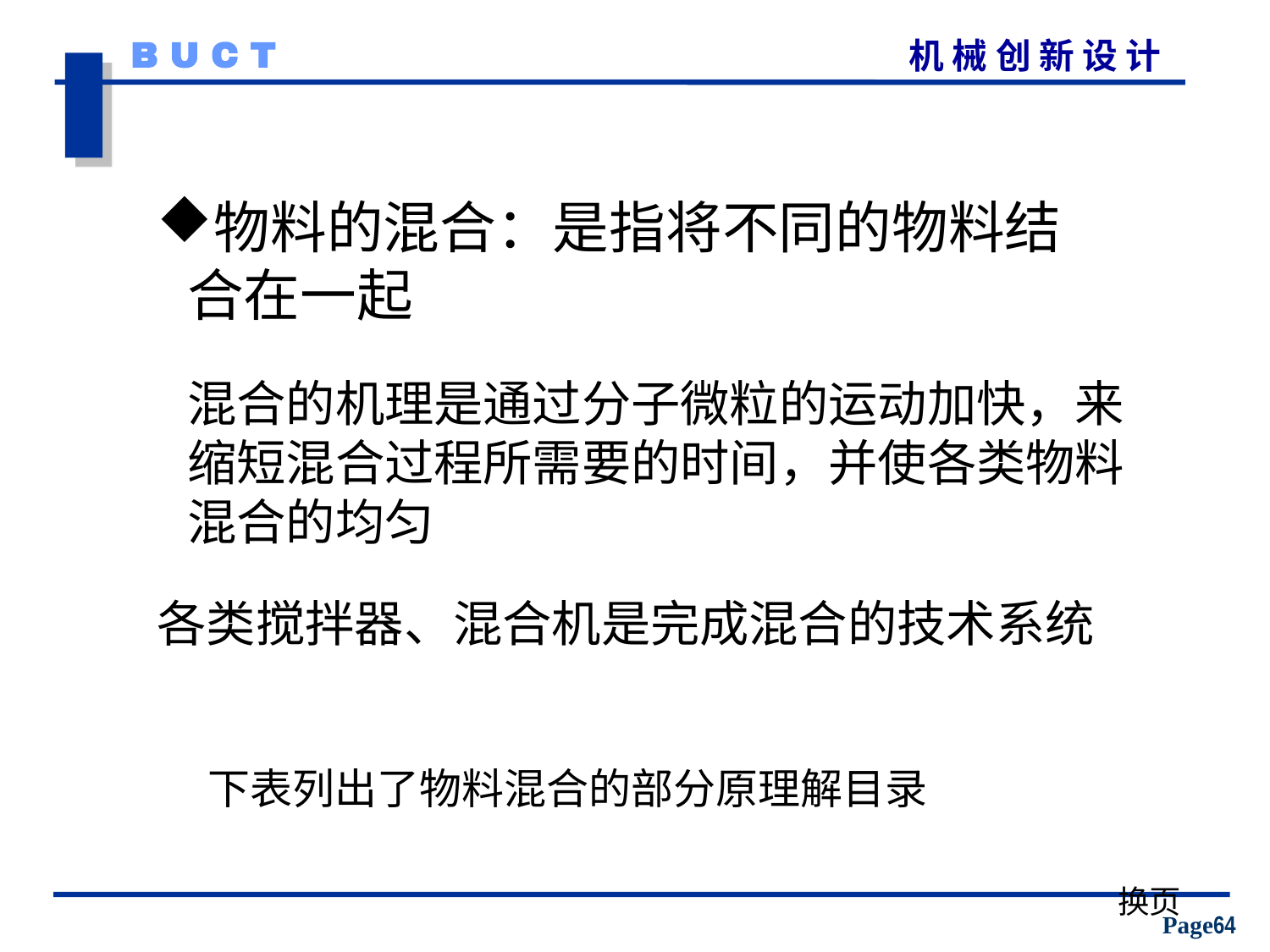

物料的混合：是指将不同的物料结合在一起
混合的机理是通过分子微粒的运动加快，来缩短混合过程所需要的时间，并使各类物料混合的均匀
各类搅拌器、混合机是完成混合的技术系统
下表列出了物料混合的部分原理解目录
换页
Page64